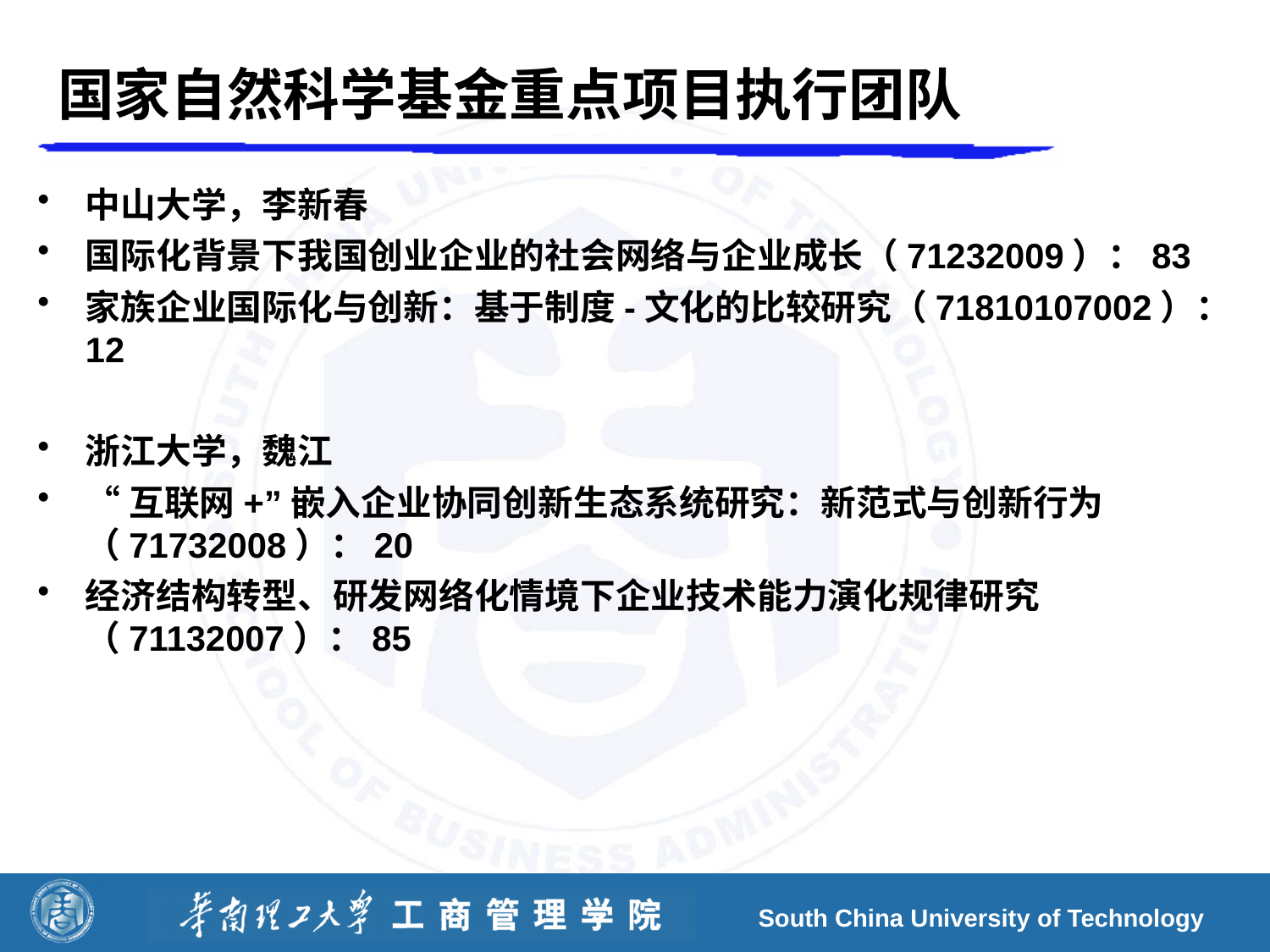

# 国家自然科学基金重点项目执行团队
中山大学，李新春
国际化背景下我国创业企业的社会网络与企业成长（71232009）：83
家族企业国际化与创新：基于制度-文化的比较研究（71810107002）：12

浙江大学，魏江
“互联网+”嵌入企业协同创新生态系统研究：新范式与创新行为（71732008）：20
经济结构转型、研发网络化情境下企业技术能力演化规律研究（71132007）：85

South China University of Technology